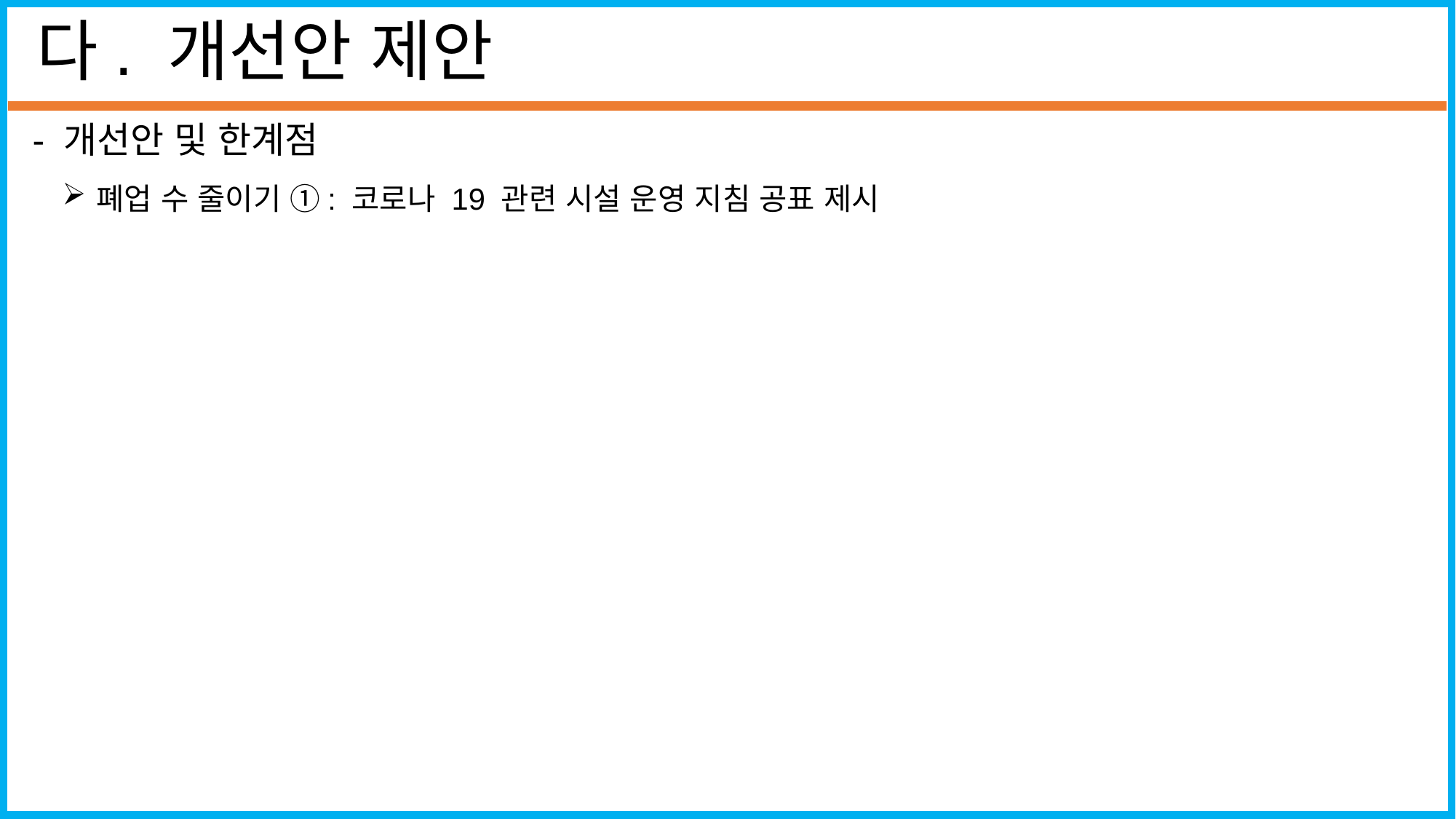

다. 개선안 제안
- 개선안 및 한계점
폐업 수 줄이기 ①: 코로나 19 관련 시설 운영 지침 공표 제시